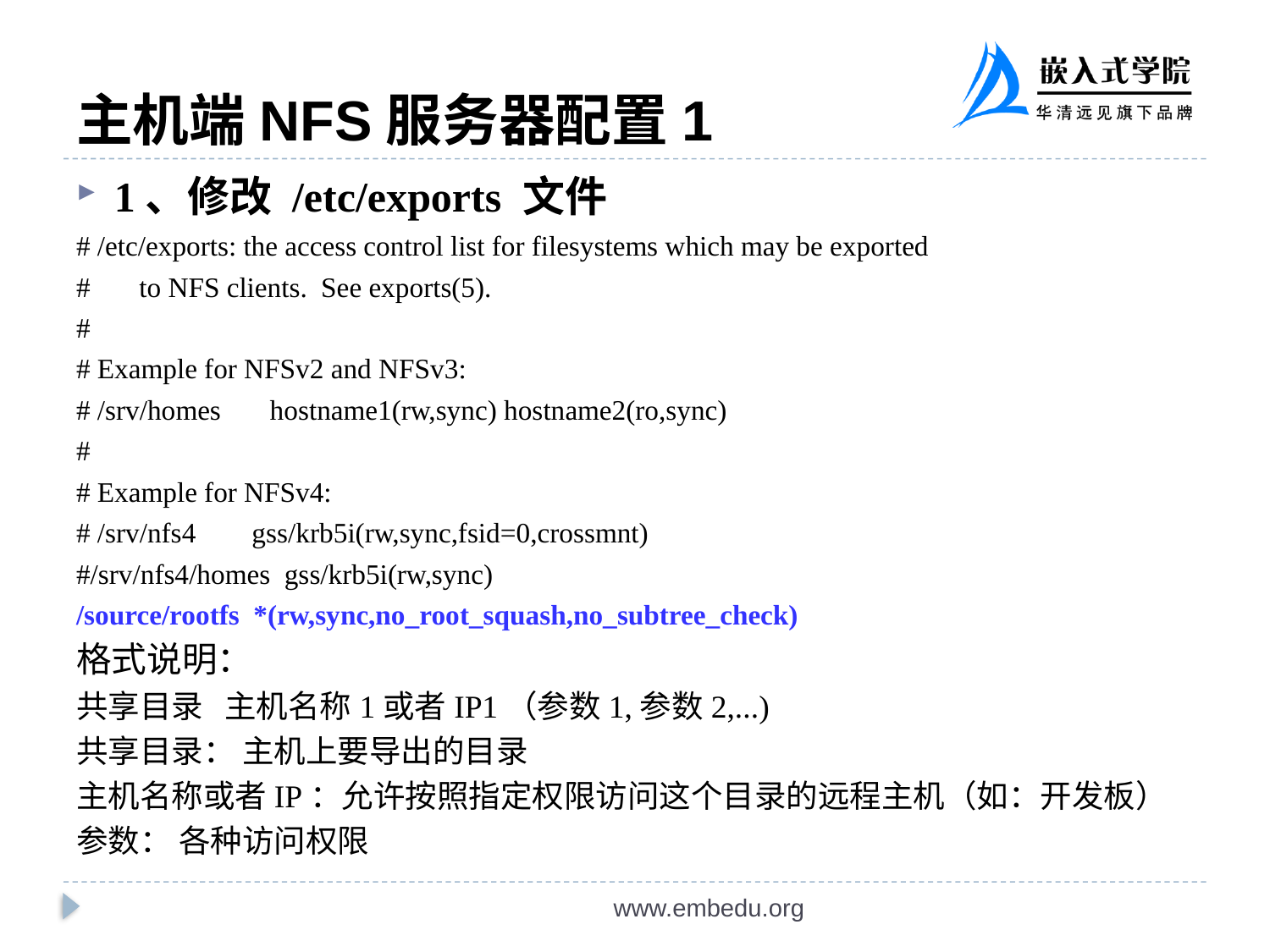

# 主机端NFS服务器配置1
1、修改 /etc/exports 文件
# /etc/exports: the access control list for filesystems which may be exported
#       to NFS clients.  See exports(5).
#
# Example for NFSv2 and NFSv3:
# /srv/homes       hostname1(rw,sync) hostname2(ro,sync)
#
# Example for NFSv4:
# /srv/nfs4        gss/krb5i(rw,sync,fsid=0,crossmnt)
#/srv/nfs4/homes  gss/krb5i(rw,sync)
/source/rootfs  *(rw,sync,no_root_squash,no_subtree_check)
格式说明：
共享目录   主机名称1或者IP1（参数1,参数2,...)
共享目录： 主机上要导出的目录
主机名称或者IP：允许按照指定权限访问这个目录的远程主机（如：开发板）
参数： 各种访问权限

www.embedu.org